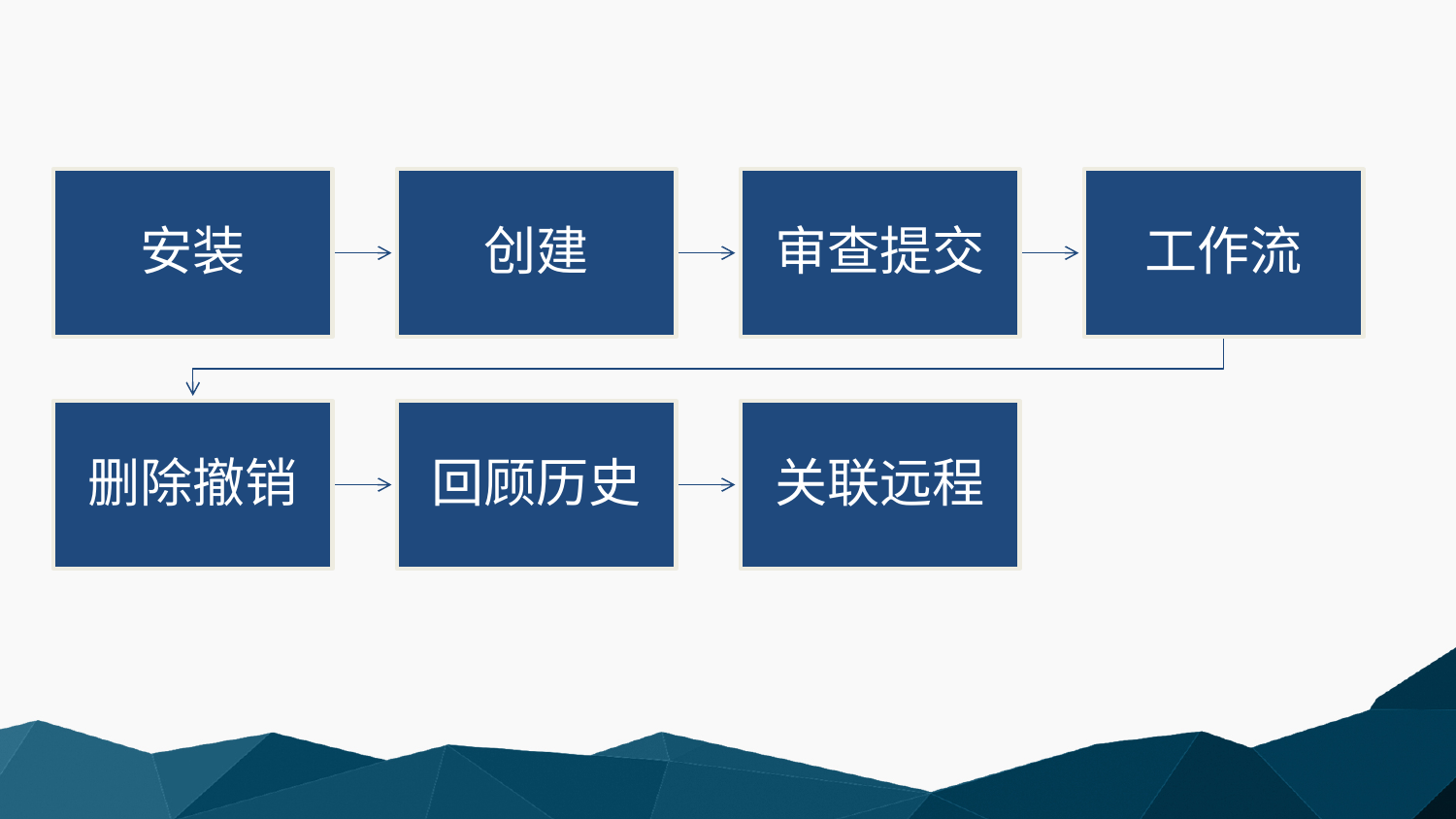

安装

创建

审查提交

工作流

删除撤销

回顾历史
关联远程